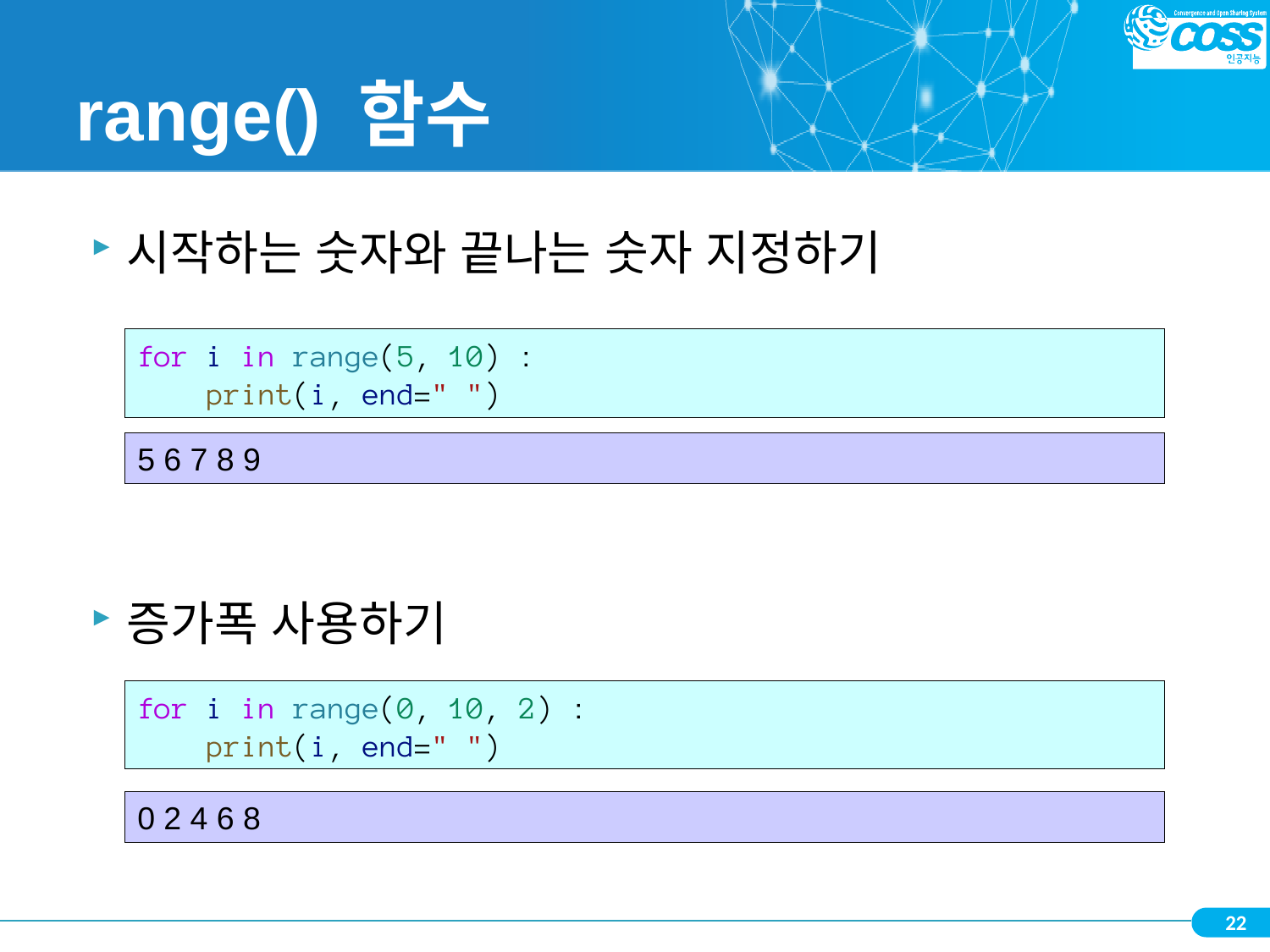

# range() 함수
시작하는 숫자와 끝나는 숫자 지정하기

증가폭 사용하기
for i in range(5, 10) :
    print(i, end=" ")
5 6 7 8 9
for i in range(0, 10, 2) :
    print(i, end=" ")
0 2 4 6 8